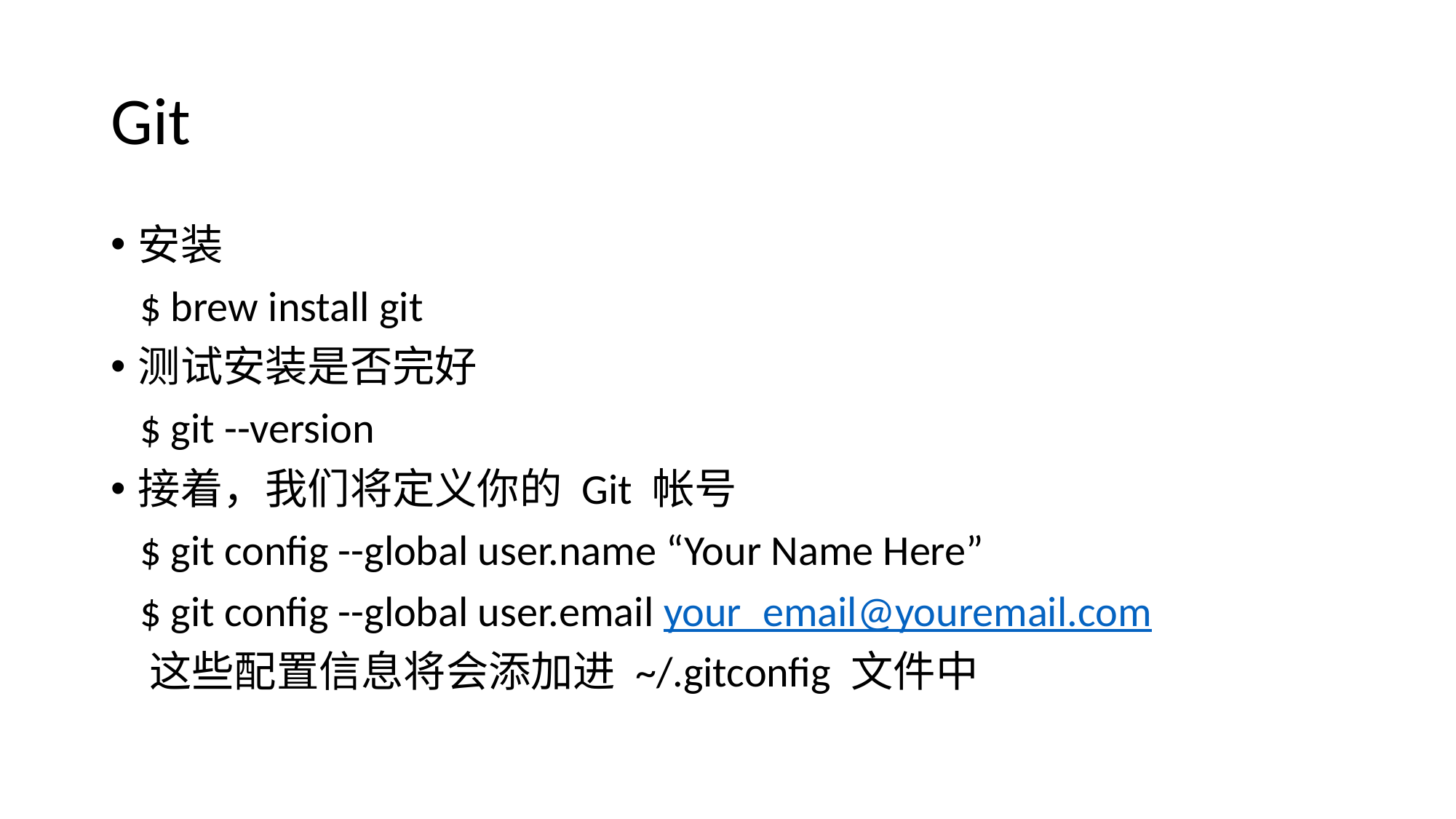

# Git
安装
   $ brew install git
测试安装是否完好
   $ git --version
接着，我们将定义你的 Git 帐号
   $ git config --global user.name “Your Name Here”
   $ git config --global user.email your_email@youremail.com
   这些配置信息将会添加进 ~/.gitconfig 文件中